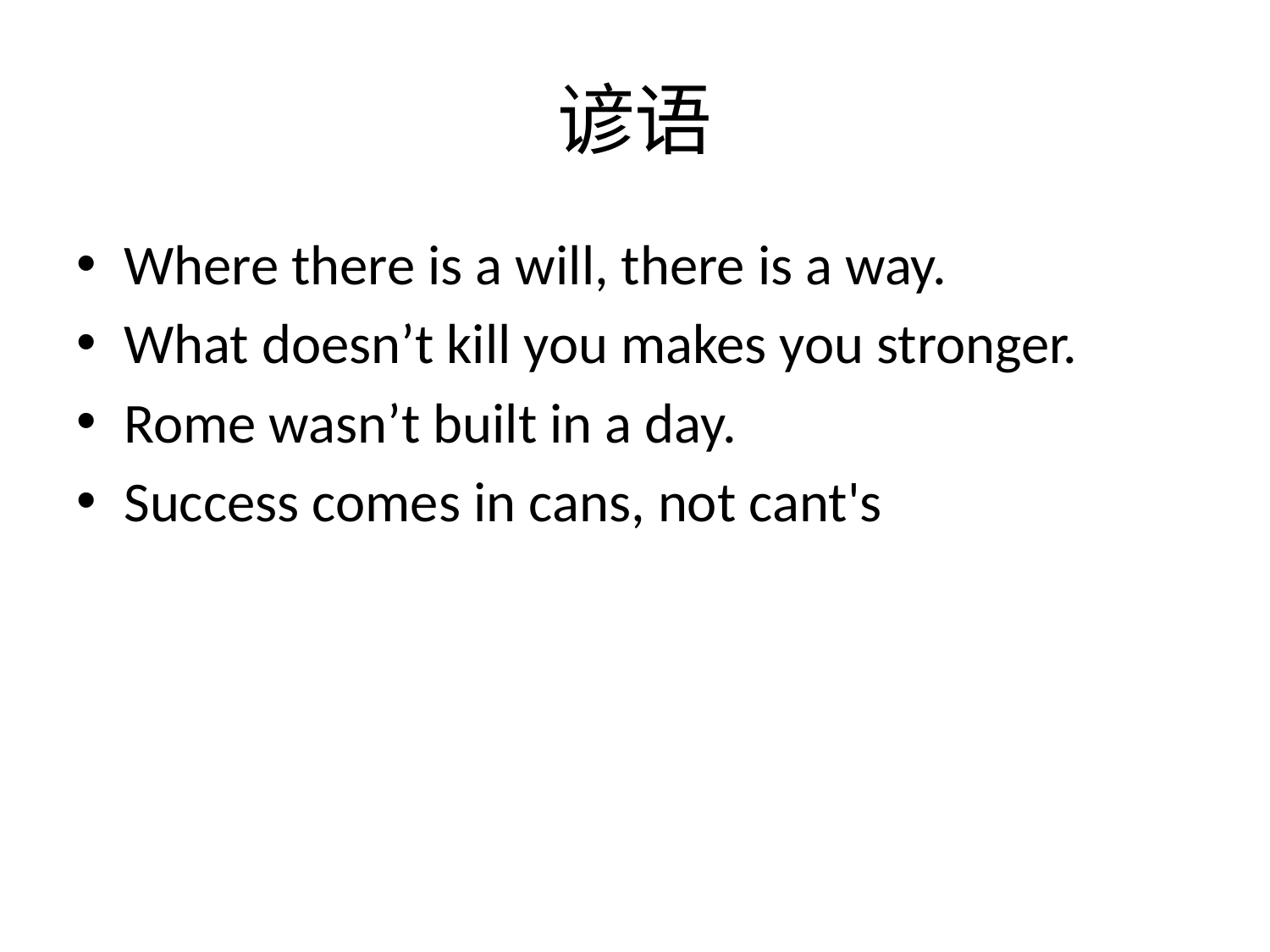

# 谚语
Where there is a will, there is a way.
What doesn’t kill you makes you stronger.
Rome wasn’t built in a day.
Success comes in cans, not cant's